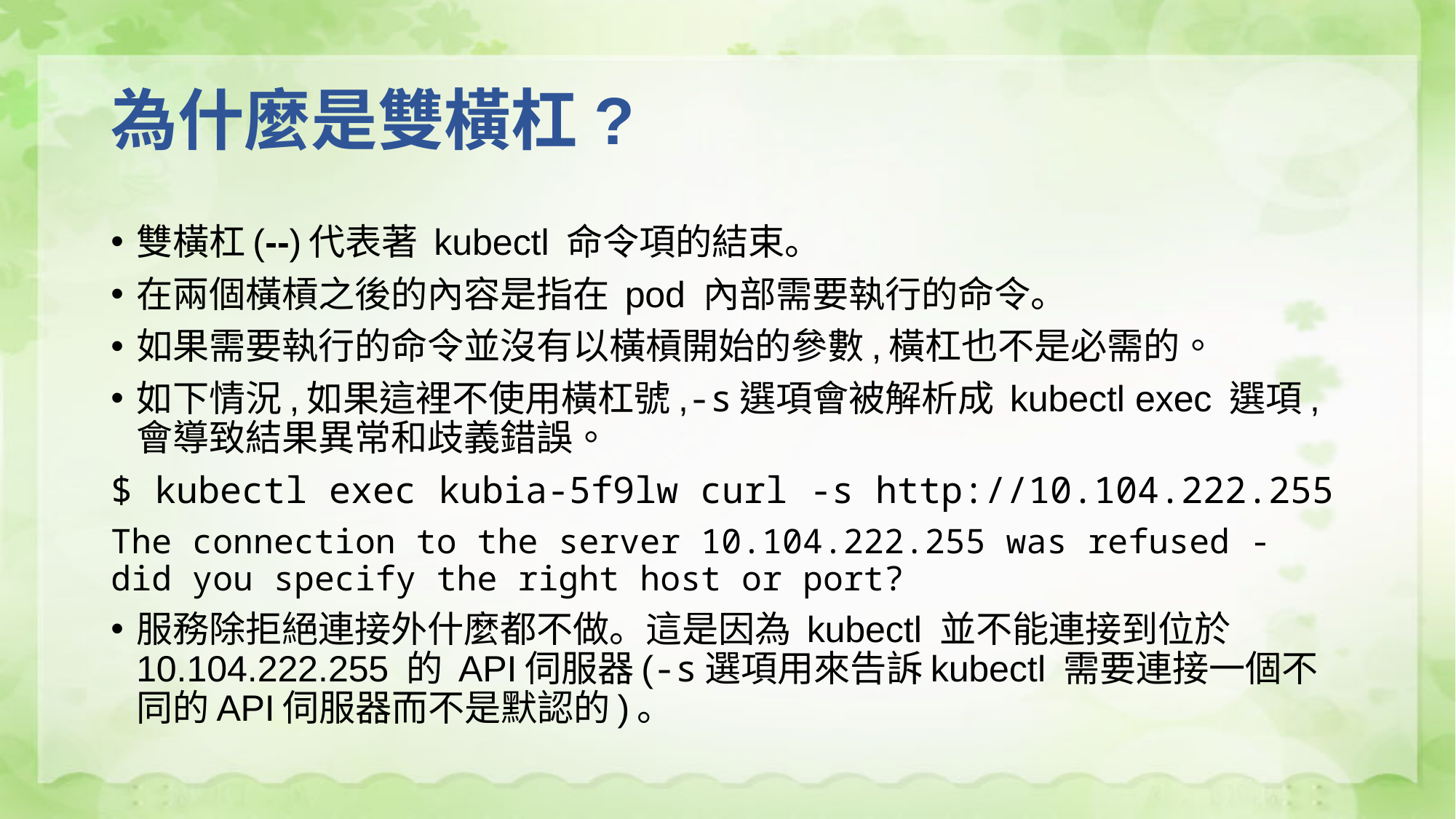

# 為什麼是雙橫杠?
雙橫杠(--)代表著 kubectl 命令項的結束。
在兩個橫槓之後的內容是指在 pod 內部需要執行的命令。
如果需要執行的命令並沒有以橫槓開始的參數,橫杠也不是必需的。
如下情況,如果這裡不使用橫杠號,-s選項會被解析成 kubectl exec 選項,會導致結果異常和歧義錯誤。
$ kubectl exec kubia-5f9lw curl -s http://10.104.222.255
The connection to the server 10.104.222.255 was refused - did you specify the right host or port?
服務除拒絕連接外什麼都不做。這是因為 kubectl 並不能連接到位於 10.104.222.255 的 API伺服器(-s選項用來告訴kubectl 需要連接一個不同的API伺服器而不是默認的)。